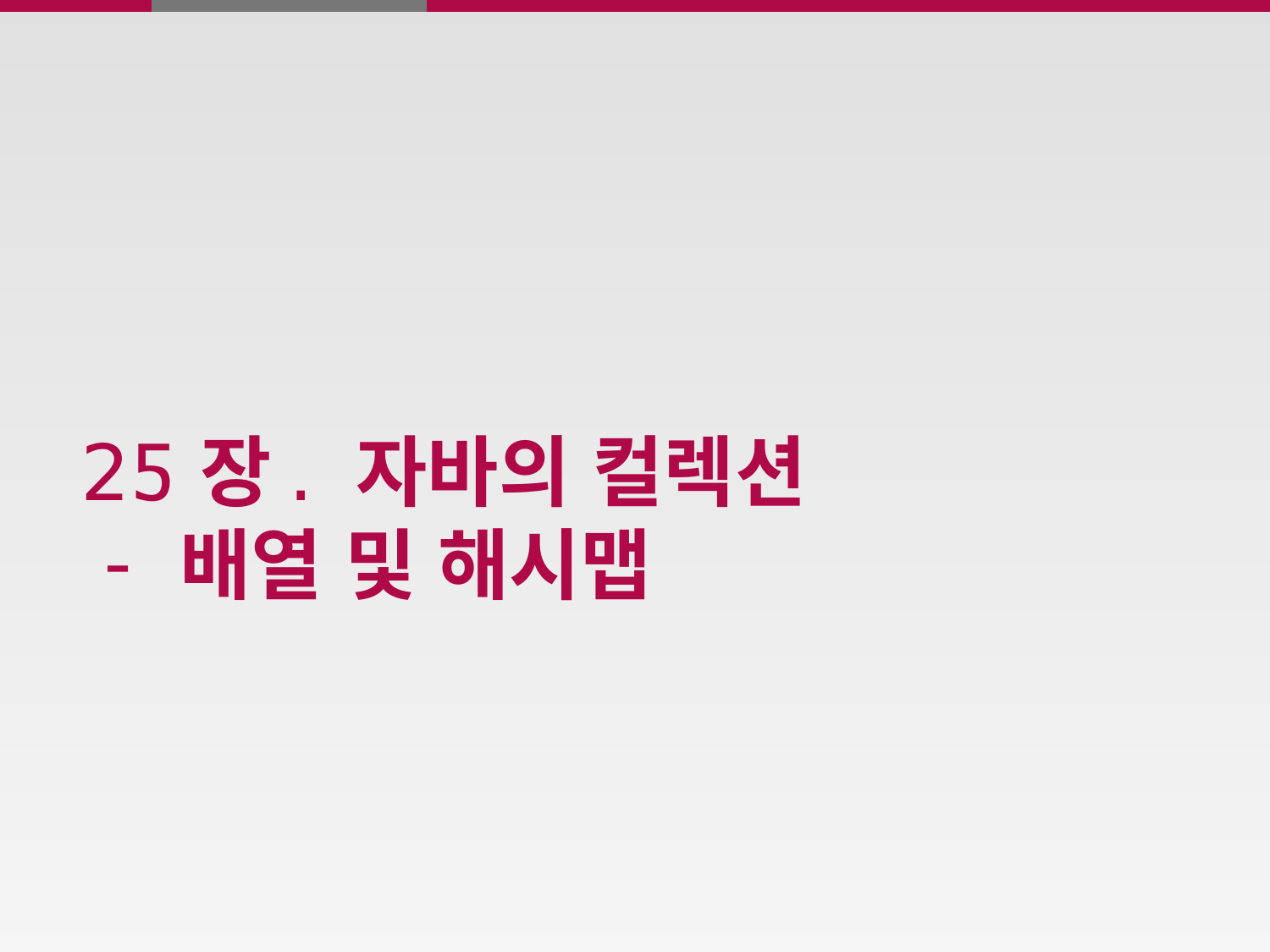

# 25장. 자바의 컬렉션
 - 배열 및 해시맵